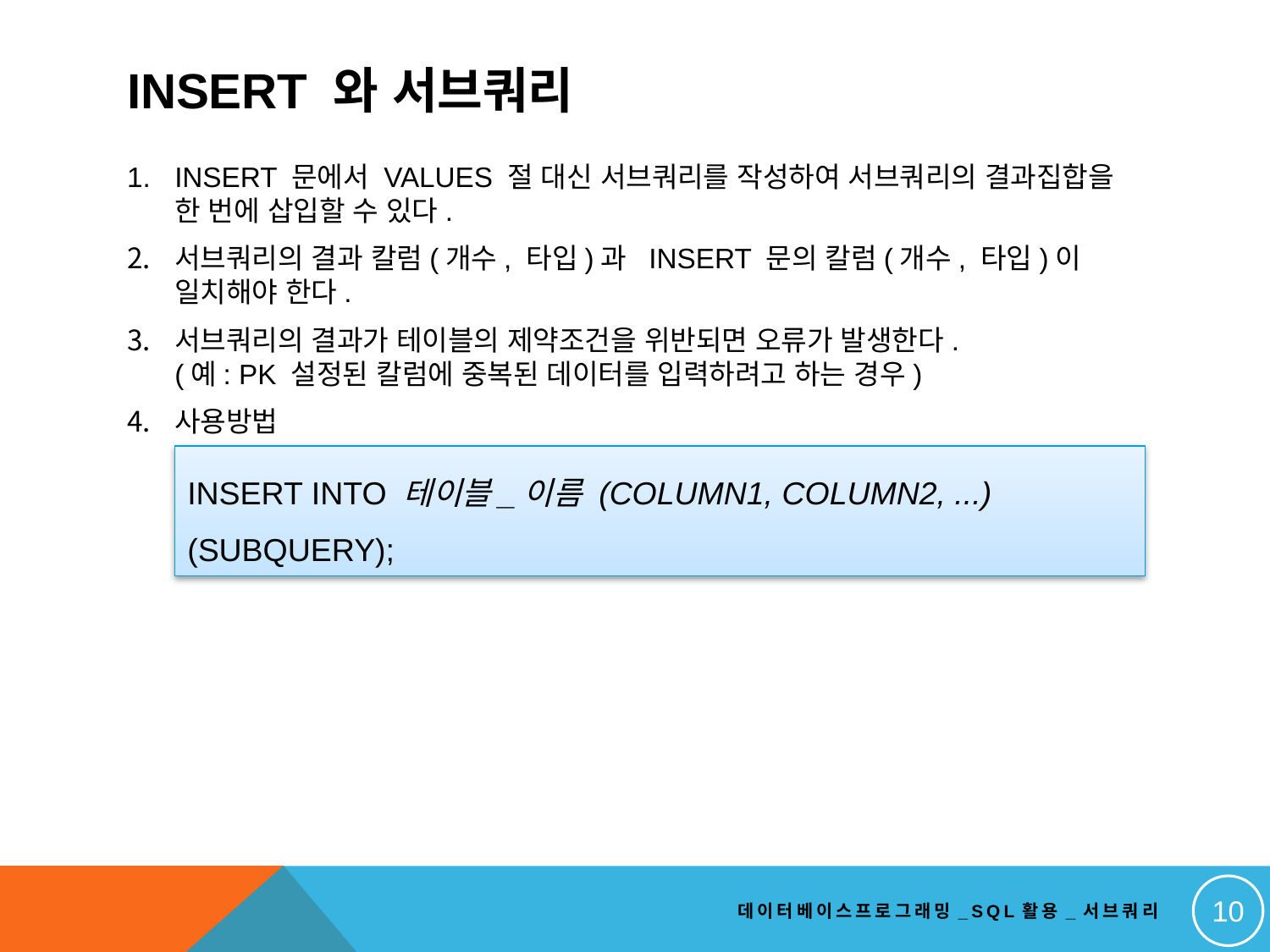

# INSERT 와 서브쿼리
INSERT 문에서 VALUES 절 대신 서브쿼리를 작성하여 서브쿼리의 결과집합을 한 번에 삽입할 수 있다.
서브쿼리의 결과 칼럼(개수, 타입)과  INSERT 문의 칼럼(개수, 타입)이 일치해야 한다.
서브쿼리의 결과가 테이블의 제약조건을 위반되면 오류가 발생한다.
(예: PK 설정된 칼럼에 중복된 데이터를 입력하려고 하는 경우)
사용방법

INSERT INTO 테이블_이름 (COLUMN1, COLUMN2, ...)
(SUBQUERY);
10
데이터베이스프로그래밍_SQL활용_서브쿼리